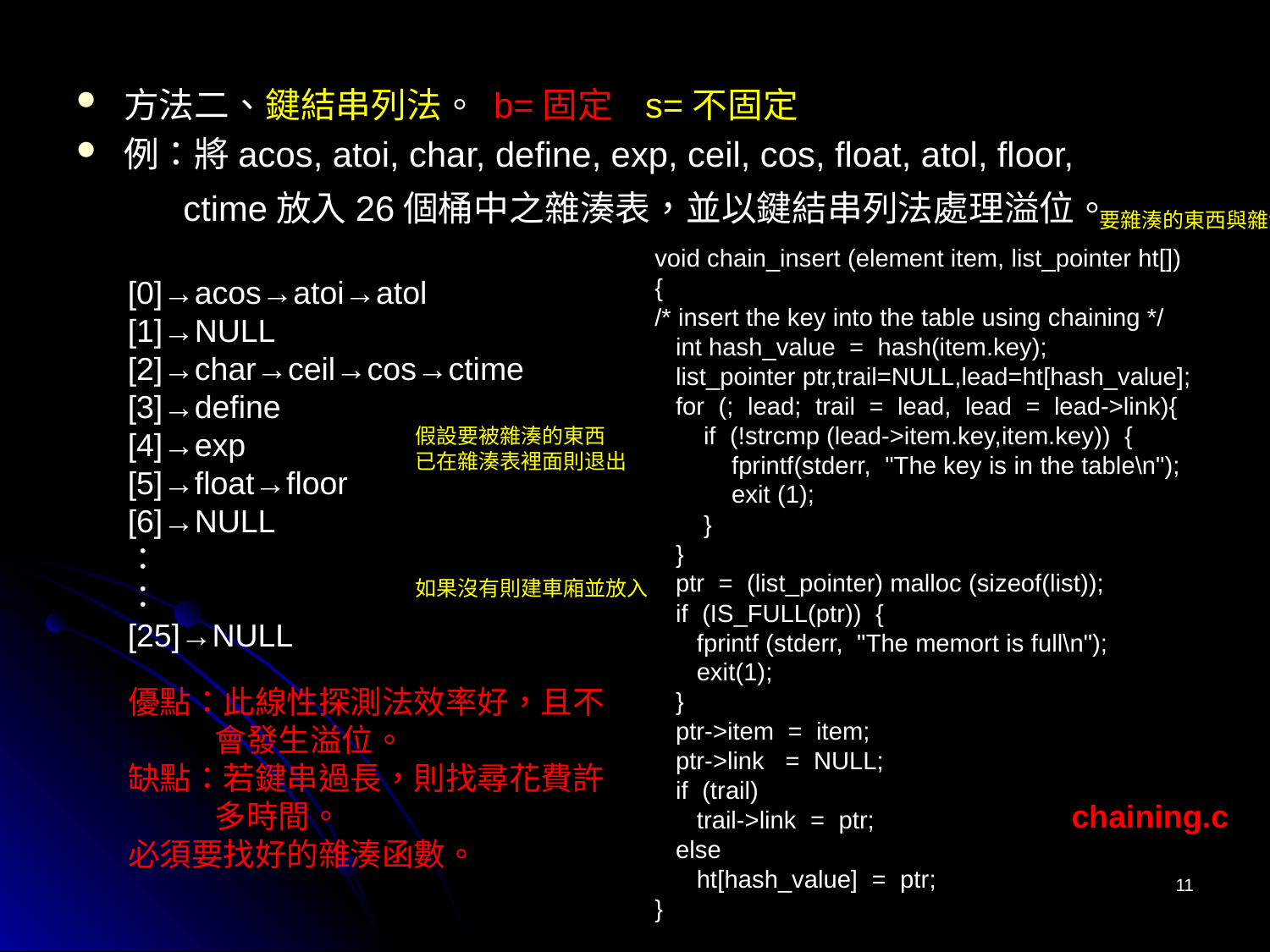

方法二、鍵結串列法。 b=固定   s=不固定
例：將acos, atoi, char, define, exp, ceil, cos, float, atol, floor,
           ctime放入26個桶中之雜湊表，並以鍵結串列法處理溢位。
要雜湊的東西與雜湊表
void chain_insert (element item, list_pointer ht[])
{
/* insert the key into the table using chaining */
   int hash_value  =  hash(item.key);
   list_pointer ptr,trail=NULL,lead=ht[hash_value];
   for  (;  lead;  trail  =  lead,  lead  =  lead->link){
       if  (!strcmp (lead->item.key,item.key))  {
           fprintf(stderr,  "The key is in the table\n");
           exit (1);
       }
   }
   ptr  =  (list_pointer) malloc (sizeof(list));
   if  (IS_FULL(ptr))  {
      fprintf (stderr,  "The memort is full\n");
      exit(1);
   }
   ptr->item  =  item;
   ptr->link   =  NULL;
   if  (trail)
      trail->link  =  ptr;
   else
      ht[hash_value]  =  ptr;
}
[0]→acos→atoi→atol
[1]→NULL
[2]→char→ceil→cos→ctime
[3]→define
[4]→exp
[5]→float→floor
[6]→NULL
：
：
[25]→NULL
假設要被雜湊的東西
已在雜湊表裡面則退出

如果沒有則建車廂並放入
優點：此線性探測法效率好，且不
           會發生溢位。
缺點：若鍵串過長，則找尋花費許
           多時間。
必須要找好的雜湊函數。
chaining.c
11